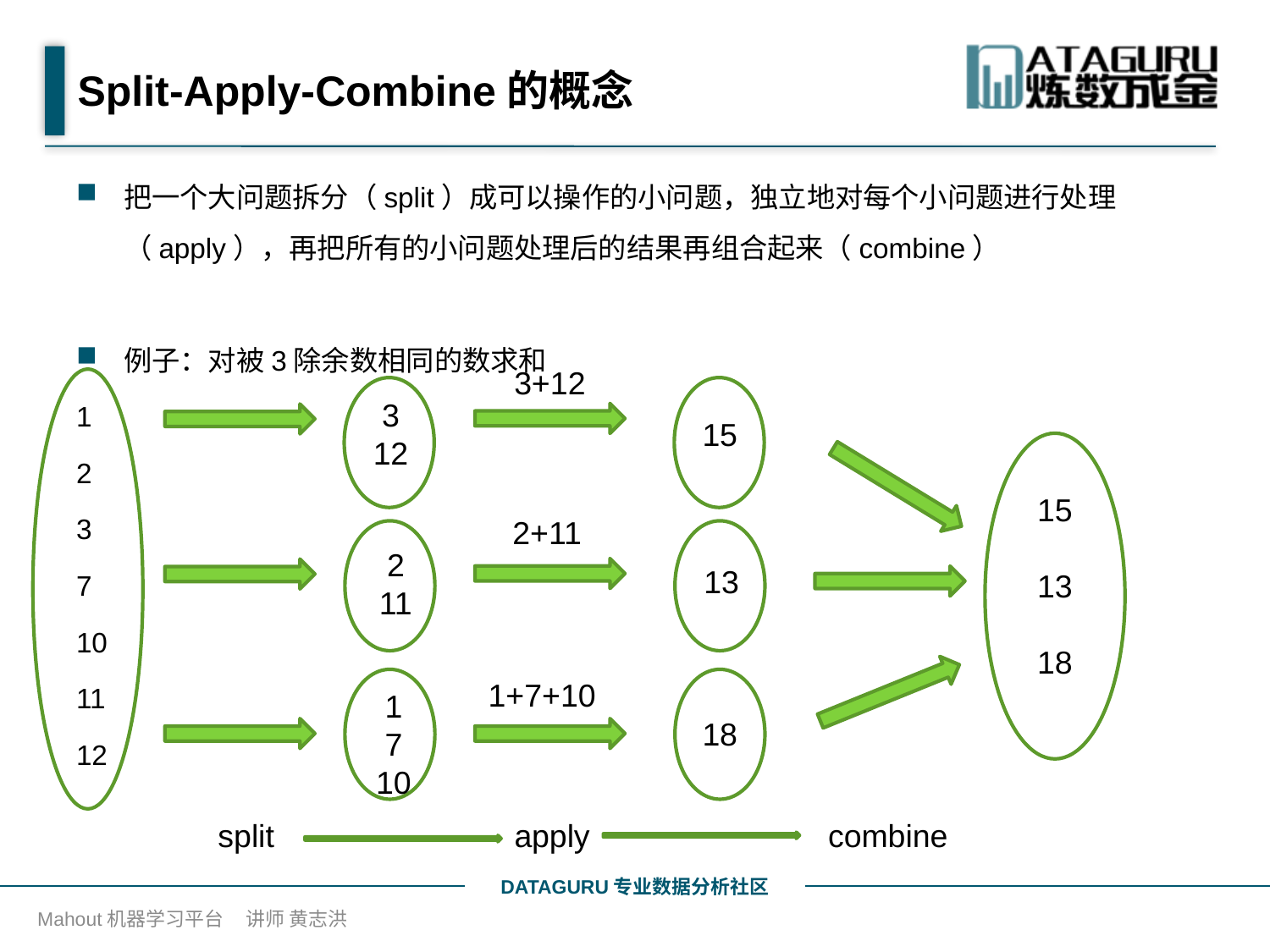

# Split-Apply-Combine的概念
把一个大问题拆分（split）成可以操作的小问题，独立地对每个小问题进行处理（apply），再把所有的小问题处理后的结果再组合起来（combine）

例子：对被3除余数相同的数求和
1
2
3
7
10
11
12
3+12

3
12

15

15

13

18
2+11

2
11

13

1+7+10

1
7
10
18

split
apply
combine